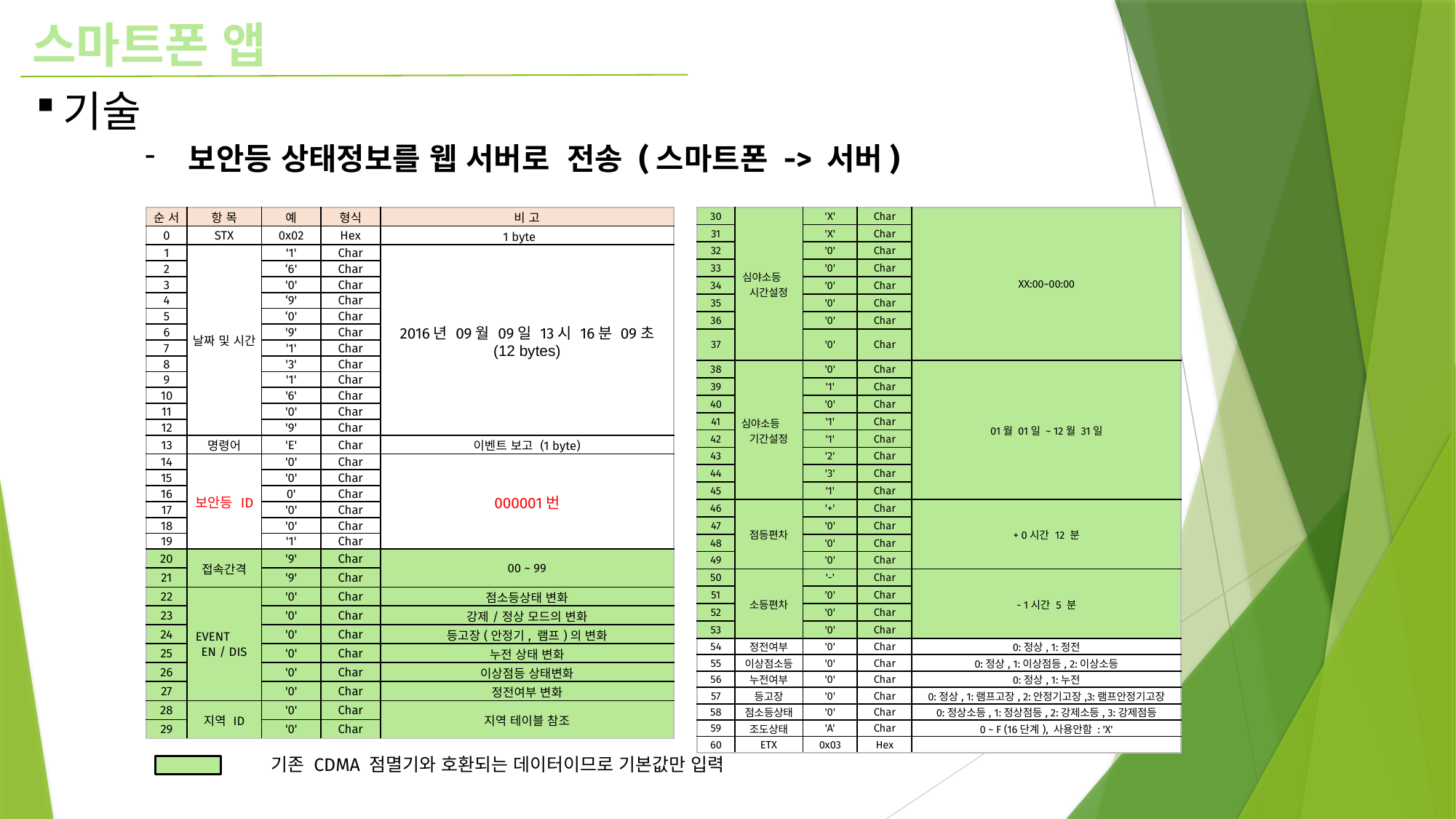

스마트폰 앱
기술
 보안등 상태정보를 웹 서버로  전송 (스마트폰 -> 서버)
| 순 서 | 항 목 | 예 | 형식 | 비 고 |
| --- | --- | --- | --- | --- |
| 0 | STX | 0x02 | Hex | 1 byte |
| 1 | 날짜 및 시간 | '1' | Char | 2016년 09월 09일 13시 16분 09초 (12 bytes) |
| 2 |  | ‘6' | Char |  |
| 3 |  | '0' | Char |  |
| 4 |  | ‘9' | Char |  |
| 5 |  | ‘0' | Char |  |
| 6 |  | '9' | Char |  |
| 7 |  | '1' | Char |  |
| 8 |  | '3' | Char |  |
| 9 |  | '1' | Char |  |
| 10 |  | '6' | Char |  |
| 11 |  | '0' | Char |  |
| 12 |  | '9' | Char |  |
| 13 | 명령어 | 'E' | Char | 이벤트 보고 (1 byte) |
| 14 | 보안등 ID | '0' | Char | 000001번 |
| 15 |  | '0' | Char |  |
| 16 |  | 0' | Char |  |
| 17 |  | '0' | Char |  |
| 18 |  | '0' | Char |  |
| 19 |  | '1' | Char |  |
| 20 | 접속간격 | '9' | Char | 00 ~ 99 |
| 21 |  | '9' | Char |  |
| 22 | EVENT EN / DIS | '0' | Char | 점소등상태 변화 |
| 23 |  | '0' | Char | 강제/정상 모드의 변화 |
| 24 |  | '0' | Char | 등고장(안정기, 램프)의 변화 |
| 25 |  | '0' | Char | 누전 상태 변화 |
| 26 |  | '0' | Char | 이상점등 상태변화 |
| 27 |  | '0' | Char | 정전여부 변화 |
| 28 | 지역 ID | '0' | Char | 지역 테이블 참조 |
| 29 |  | '0' | Char |  |
| 30 | 심야소등 시간설정 | 'X' | Char | XX:00~00:00 |
| --- | --- | --- | --- | --- |
| 31 |  | 'X' | Char |  |
| 32 |  | '0' | Char |  |
| 33 |  | '0' | Char |  |
| 34 |  | '0' | Char |  |
| 35 |  | '0' | Char |  |
| 36 |  | '0' | Char |  |
| 37 |  | '0' | Char |  |
| 38 | 심야소등 기간설정 | '0' | Char | 01월 01일 ~ 12월 31일 |
| 39 |  | '1' | Char |  |
| 40 |  | '0' | Char |  |
| 41 |  | '1' | Char |  |
| 42 |  | '1' | Char |  |
| 43 |  | '2' | Char |  |
| 44 |  | '3' | Char |  |
| 45 |  | '1' | Char |  |
| 46 | 점등편차 | '+' | Char | + 0시간 12 분 |
| 47 |  | '0' | Char |  |
| 48 |  | '0' | Char |  |
| 49 |  | '0' | Char |  |
| 50 | 소등편차 | '-' | Char | - 1시간 5 분 |
| 51 |  | '0' | Char |  |
| 52 |  | '0' | Char |  |
| 53 |  | '0' | Char |  |
| 54 | 정전여부 | '0' | Char | 0:정상, 1:정전 |
| 55 | 이상점소등 | '0' | Char | 0:정상, 1:이상점등, 2:이상소등 |
| 56 | 누전여부 | '0' | Char | 0:정상, 1:누전 |
| 57 | 등고장 | '0' | Char | 0:정상, 1:램프고장, 2:안정기고장,3:램프안정기고장 |
| 58 | 점소등상태 | '0' | Char | 0:정상소등, 1:정상점등, 2:강제소등, 3:강제점등 |
| 59 | 조도상태 | 'A' | Char | 0 ~ F (16단계), 사용안함 : 'X' |
| 60 | ETX | 0x03 | Hex |  |
기존 CDMA 점멸기와 호환되는 데이터이므로 기본값만 입력